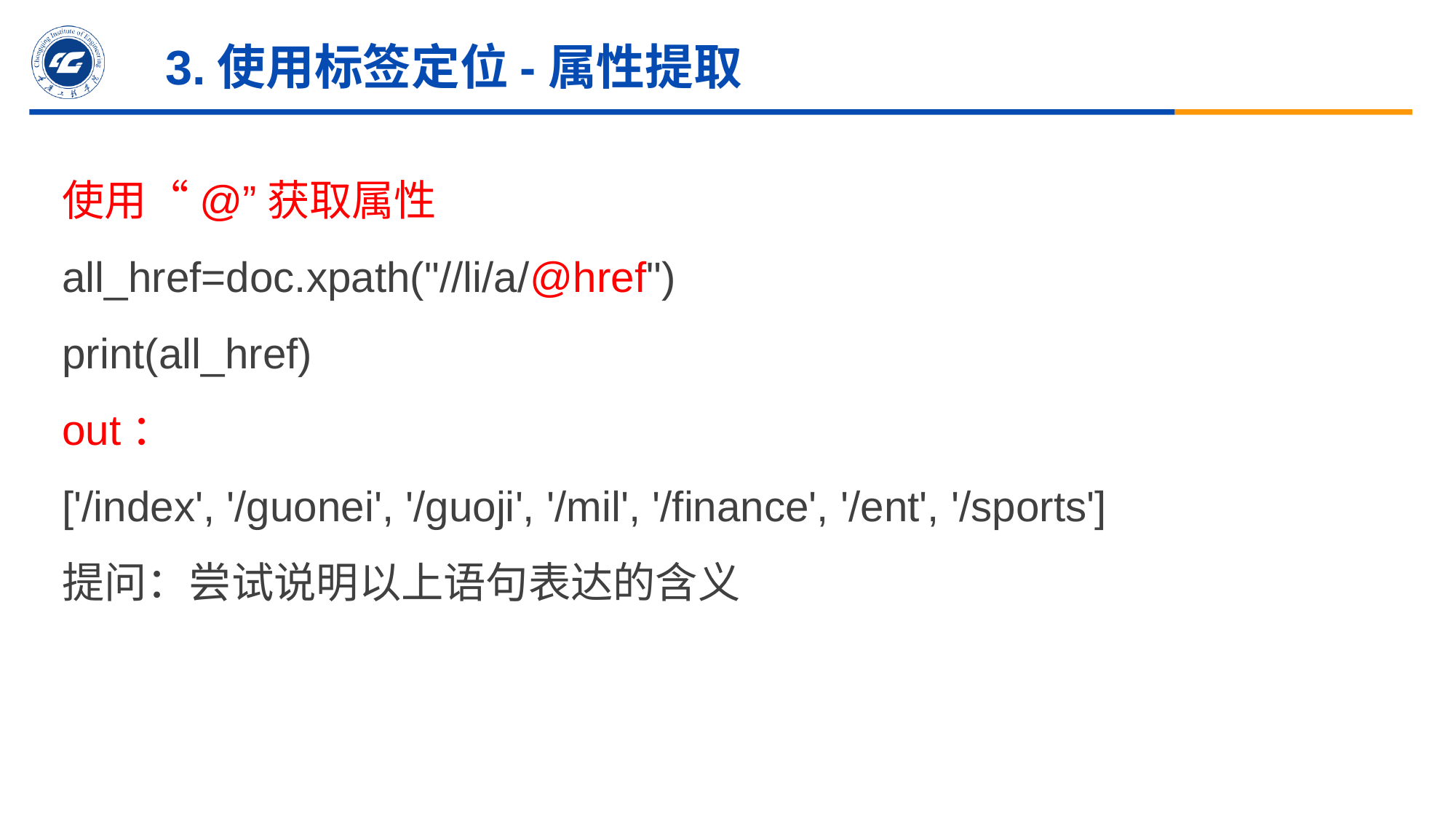

# 3.使用标签定位-属性提取

使用“@”获取属性
all_href=doc.xpath("//li/a/@href")
print(all_href)
out：
['/index', '/guonei', '/guoji', '/mil', '/finance', '/ent', '/sports']
提问：尝试说明以上语句表达的含义